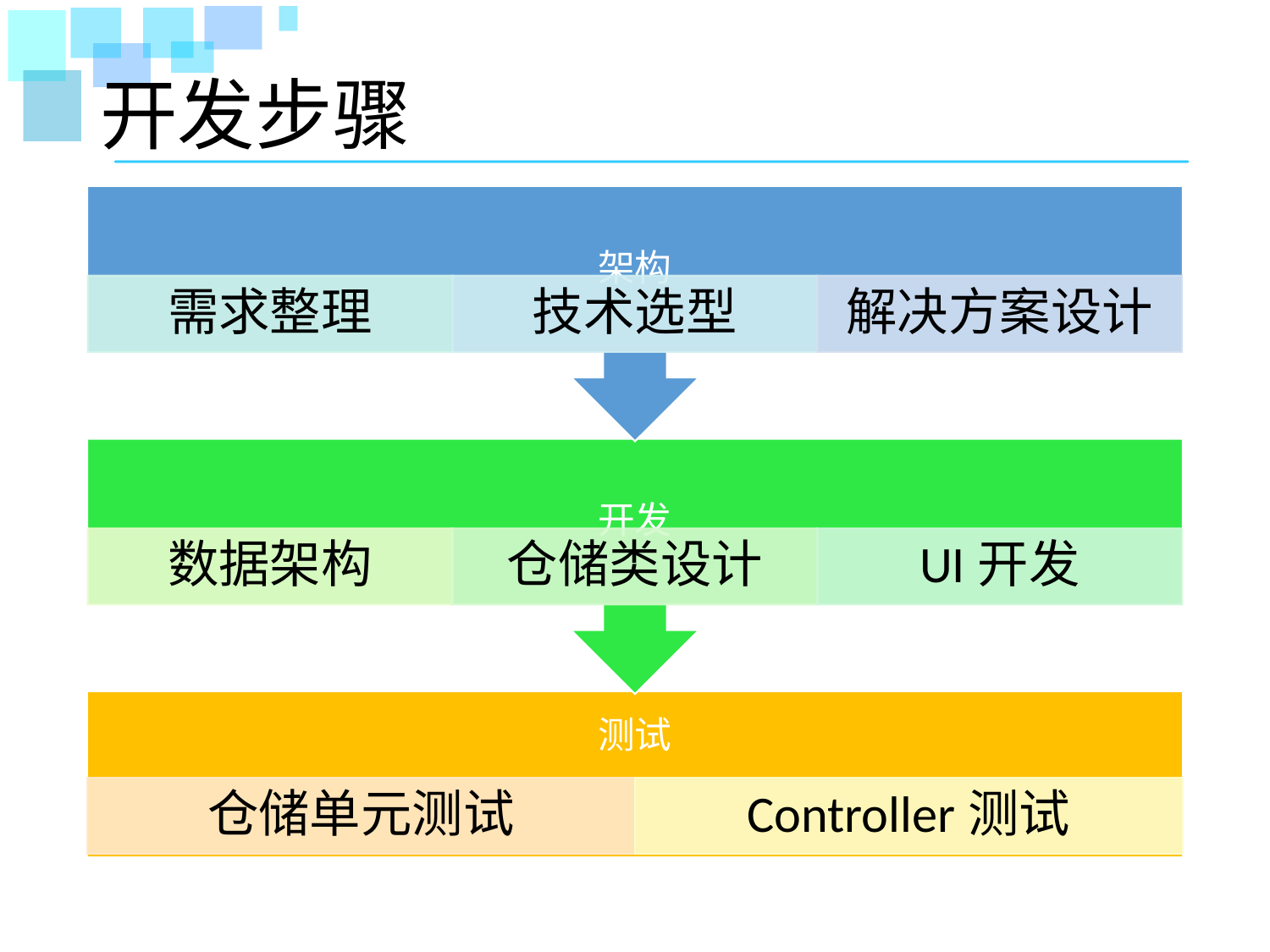

# 开发步骤
测试
仓储单元测试
Controller测试
开发
数据架构
仓储类设计
UI开发
架构
需求整理
技术选型
解决方案设计